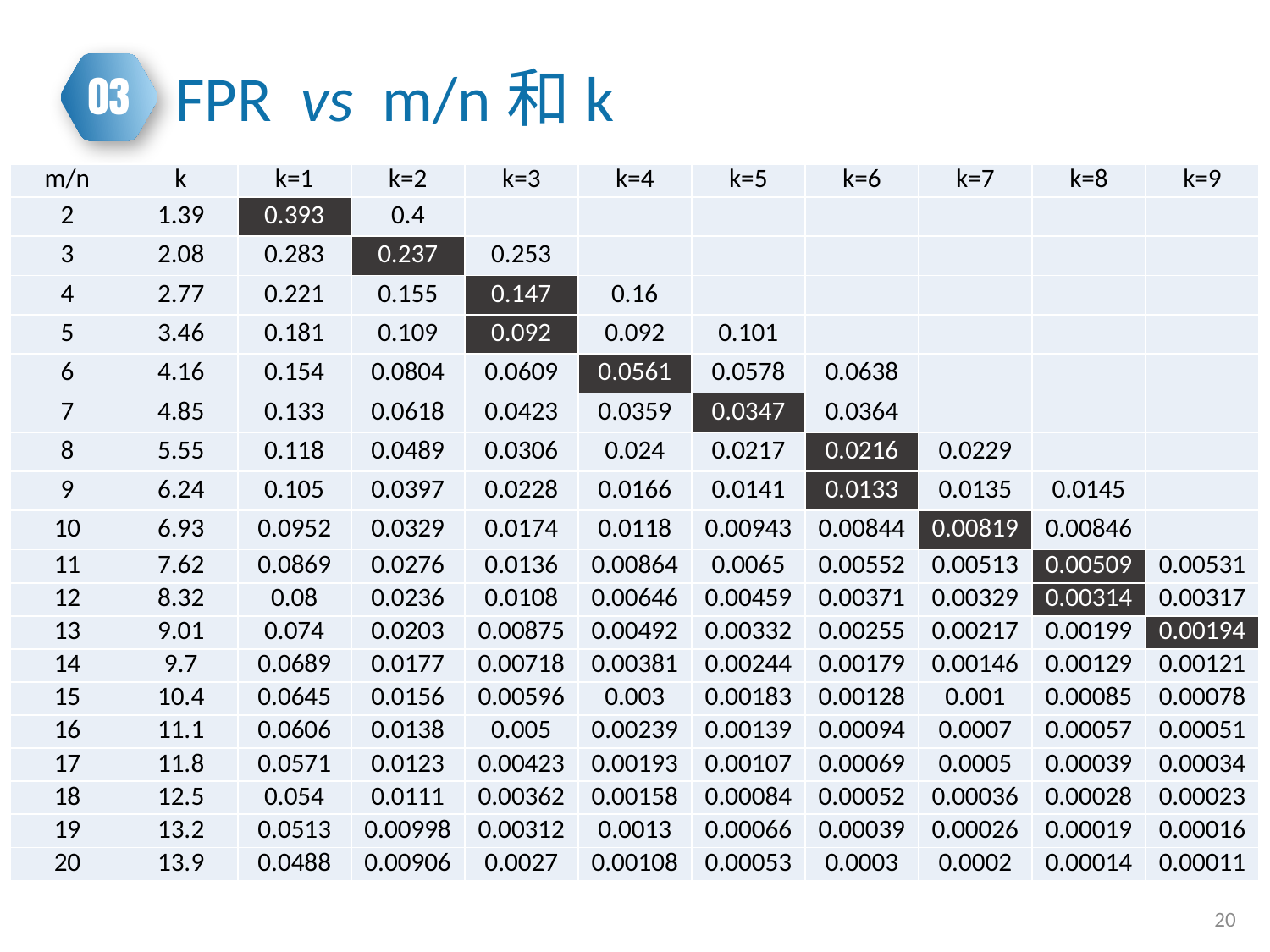

FPR  vs  m/n和k
| m/n | k | k=1 | k=2 | k=3 | k=4 | k=5 | k=6 | k=7 | k=8 | k=9 |
| --- | --- | --- | --- | --- | --- | --- | --- | --- | --- | --- |
| 2 | 1.39 | 0.393 | 0.4 |  |  |  |  |  |  |  |
| 3 | 2.08 | 0.283 | 0.237 | 0.253 |  |  |  |  |  |  |
| 4 | 2.77 | 0.221 | 0.155 | 0.147 | 0.16 |  |  |  |  |  |
| 5 | 3.46 | 0.181 | 0.109 | 0.092 | 0.092 | 0.101 |  |  |  |  |
| 6 | 4.16 | 0.154 | 0.0804 | 0.0609 | 0.0561 | 0.0578 | 0.0638 |  |  |  |
| 7 | 4.85 | 0.133 | 0.0618 | 0.0423 | 0.0359 | 0.0347 | 0.0364 |  |  |  |
| 8 | 5.55 | 0.118 | 0.0489 | 0.0306 | 0.024 | 0.0217 | 0.0216 | 0.0229 |  |  |
| 9 | 6.24 | 0.105 | 0.0397 | 0.0228 | 0.0166 | 0.0141 | 0.0133 | 0.0135 | 0.0145 |  |
| 10 | 6.93 | 0.0952 | 0.0329 | 0.0174 | 0.0118 | 0.00943 | 0.00844 | 0.00819 | 0.00846 |  |
| 11 | 7.62 | 0.0869 | 0.0276 | 0.0136 | 0.00864 | 0.0065 | 0.00552 | 0.00513 | 0.00509 | 0.00531 |
| 12 | 8.32 | 0.08 | 0.0236 | 0.0108 | 0.00646 | 0.00459 | 0.00371 | 0.00329 | 0.00314 | 0.00317 |
| 13 | 9.01 | 0.074 | 0.0203 | 0.00875 | 0.00492 | 0.00332 | 0.00255 | 0.00217 | 0.00199 | 0.00194 |
| 14 | 9.7 | 0.0689 | 0.0177 | 0.00718 | 0.00381 | 0.00244 | 0.00179 | 0.00146 | 0.00129 | 0.00121 |
| 15 | 10.4 | 0.0645 | 0.0156 | 0.00596 | 0.003 | 0.00183 | 0.00128 | 0.001 | 0.00085 | 0.00078 |
| 16 | 11.1 | 0.0606 | 0.0138 | 0.005 | 0.00239 | 0.00139 | 0.00094 | 0.0007 | 0.00057 | 0.00051 |
| 17 | 11.8 | 0.0571 | 0.0123 | 0.00423 | 0.00193 | 0.00107 | 0.00069 | 0.0005 | 0.00039 | 0.00034 |
| 18 | 12.5 | 0.054 | 0.0111 | 0.00362 | 0.00158 | 0.00084 | 0.00052 | 0.00036 | 0.00028 | 0.00023 |
| 19 | 13.2 | 0.0513 | 0.00998 | 0.00312 | 0.0013 | 0.00066 | 0.00039 | 0.00026 | 0.00019 | 0.00016 |
| 20 | 13.9 | 0.0488 | 0.00906 | 0.0027 | 0.00108 | 0.00053 | 0.0003 | 0.0002 | 0.00014 | 0.00011 |
20